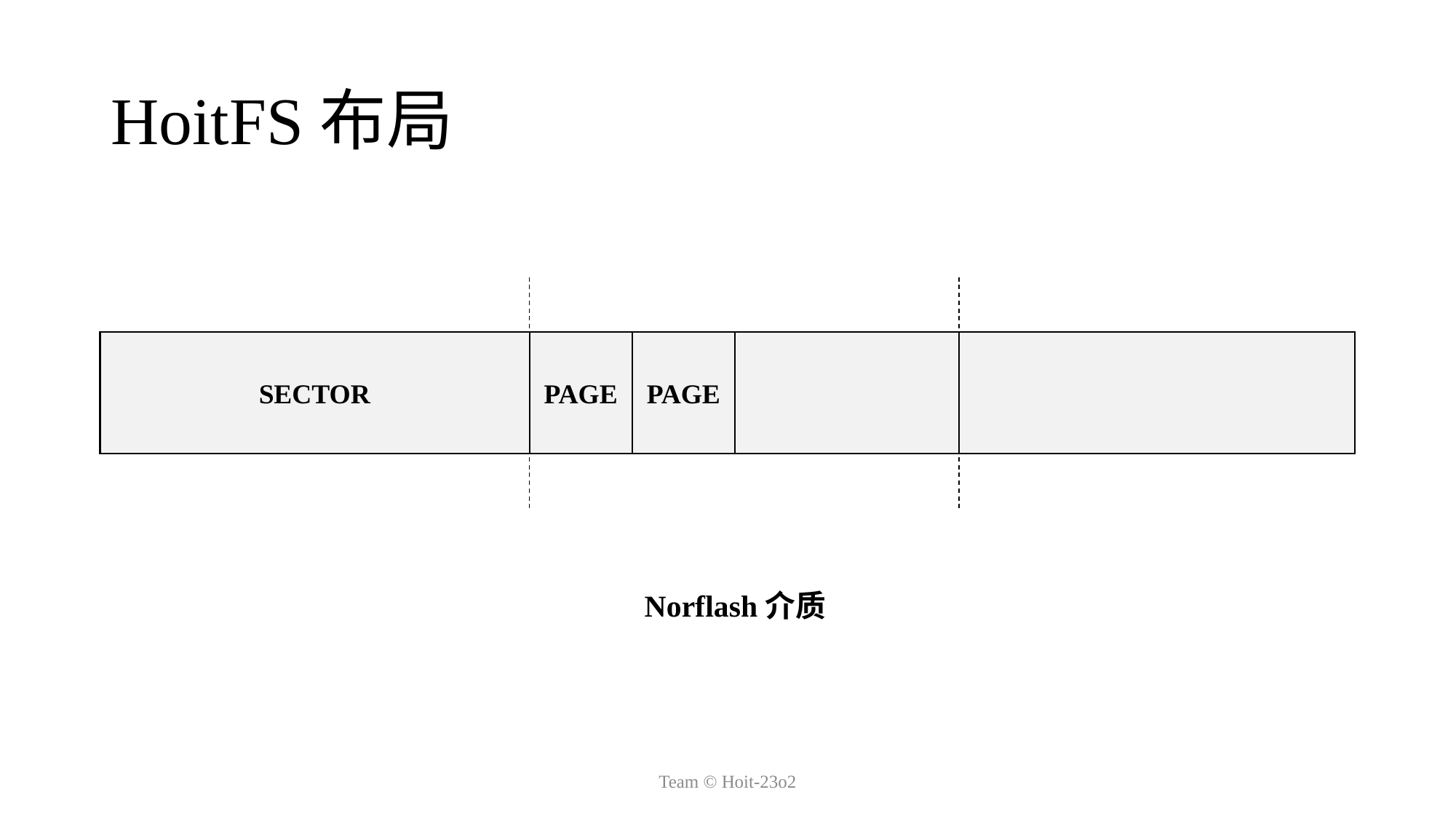

# HoitFS布局

SECTOR

PAGE
PAGE
Norflash介质
Team © Hoit-23o2